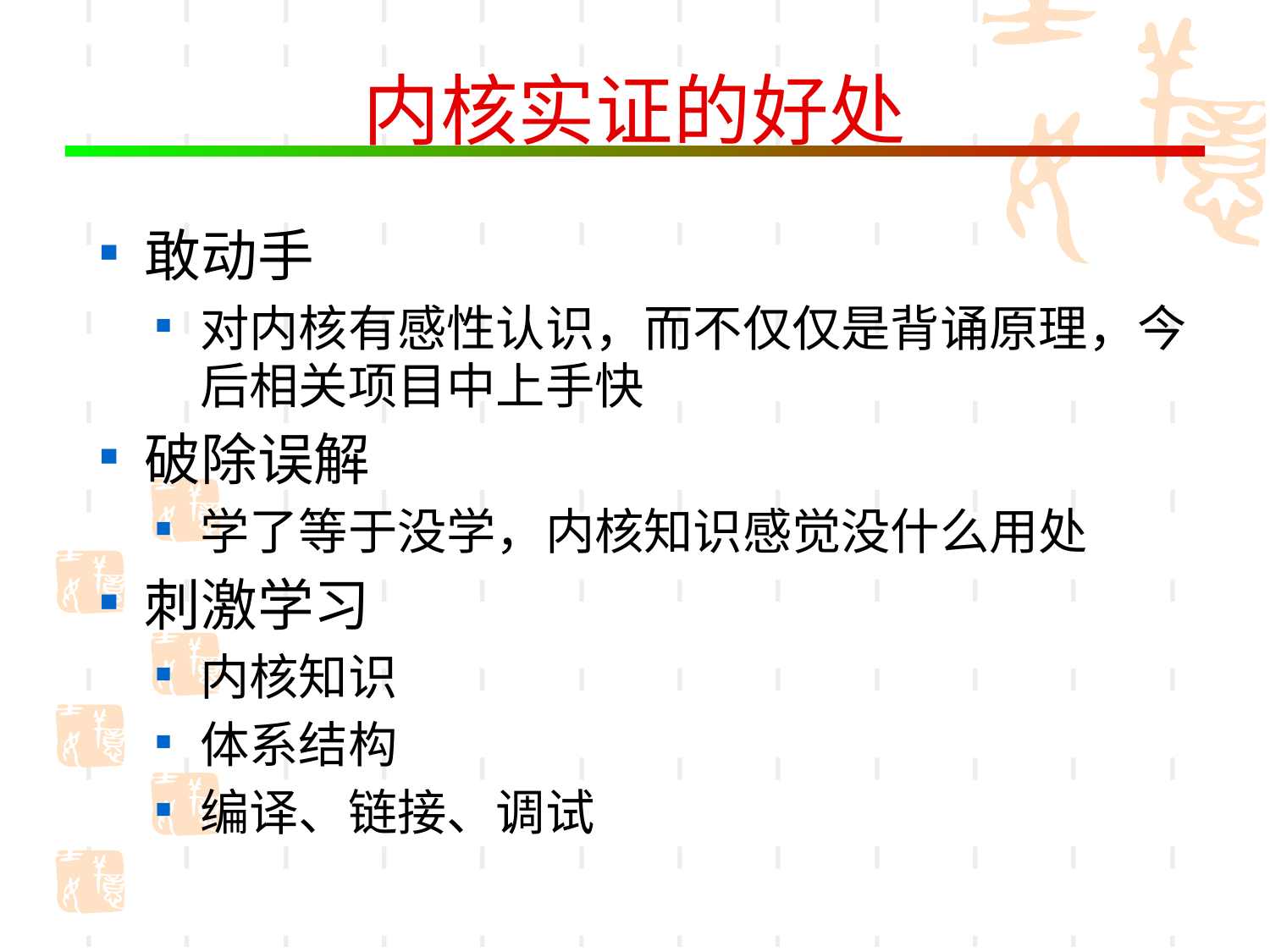

# 内核实证的好处
敢动手
对内核有感性认识，而不仅仅是背诵原理，今后相关项目中上手快
破除误解
学了等于没学，内核知识感觉没什么用处
刺激学习
内核知识
体系结构
编译、链接、调试